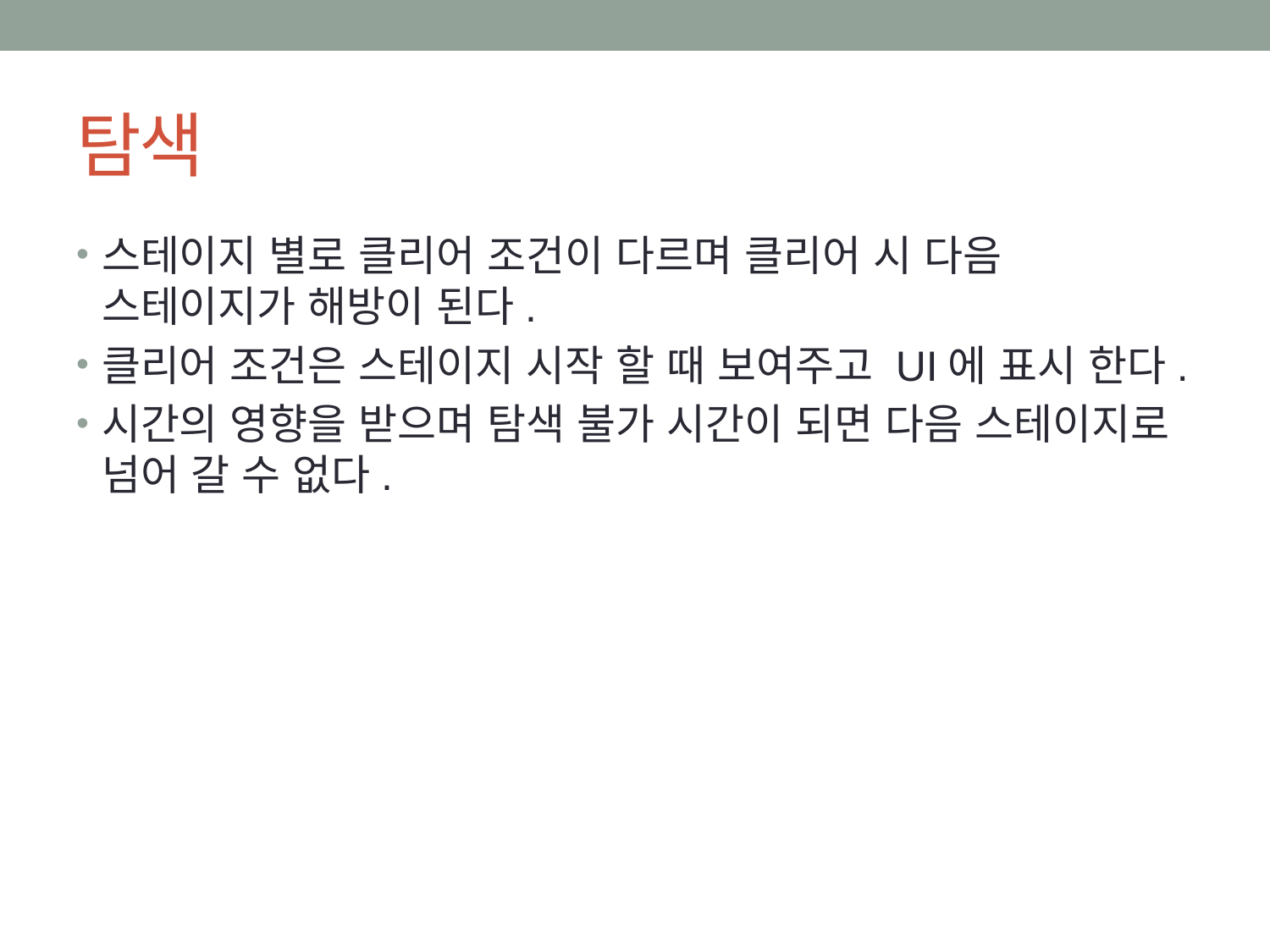

# 탐색
스테이지 별로 클리어 조건이 다르며 클리어 시 다음 스테이지가 해방이 된다.
클리어 조건은 스테이지 시작 할 때 보여주고 UI에 표시 한다.
시간의 영향을 받으며 탐색 불가 시간이 되면 다음 스테이지로 넘어 갈 수 없다.